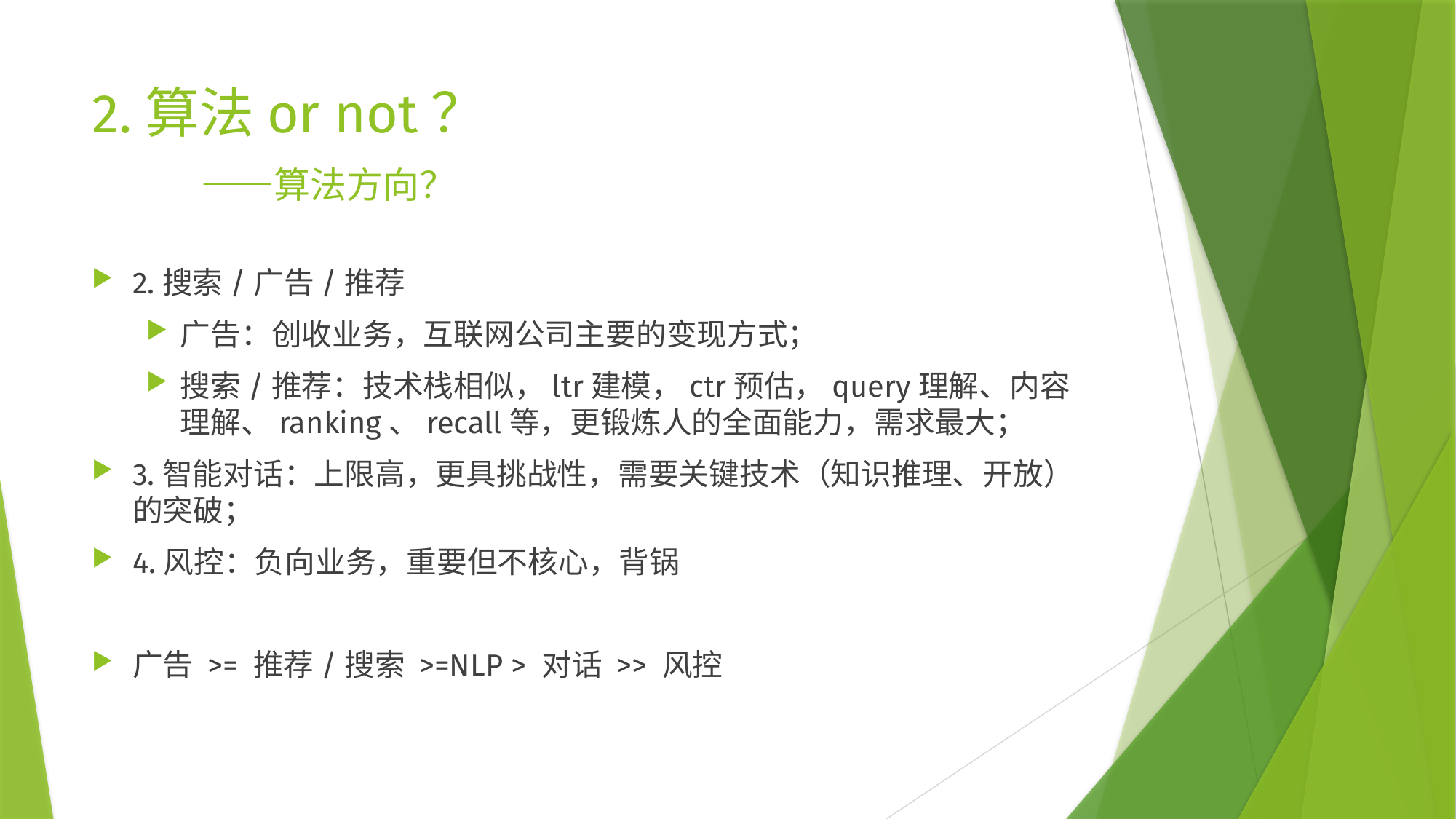

# 2.算法or not？ ——算法方向？
2.搜索/广告/推荐
广告：创收业务，互联网公司主要的变现方式；
搜索/推荐：技术栈相似，ltr建模，ctr预估，query理解、内容理解、ranking、recall等，更锻炼人的全面能力，需求最大；
3.智能对话：上限高，更具挑战性，需要关键技术（知识推理、开放）的突破；
4.风控：负向业务，重要但不核心，背锅

广告 >= 推荐/搜索 >=NLP > 对话 >> 风控